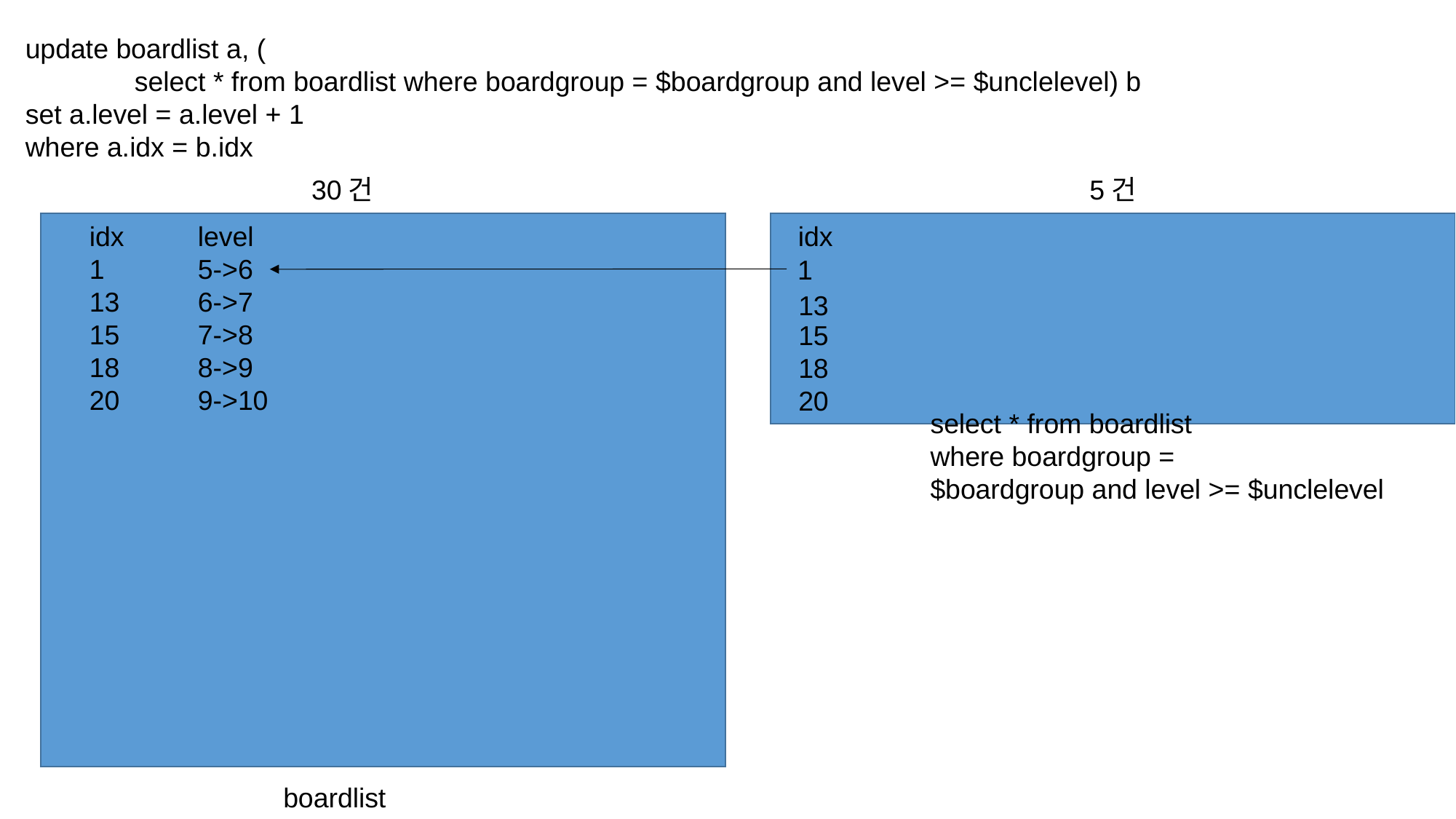

update boardlist a, (
	select * from boardlist where boardgroup = $boardgroup and level >= $unclelevel) b
set a.level = a.level + 1
where a.idx = b.idx
30건
5건

idx
1
13
15
18
20
level
5->6
6->7
7->8
8->9
9->10
idx
1
13
15
18
20
select * from boardlist
where boardgroup =
$boardgroup and level >= $unclelevel
boardlist